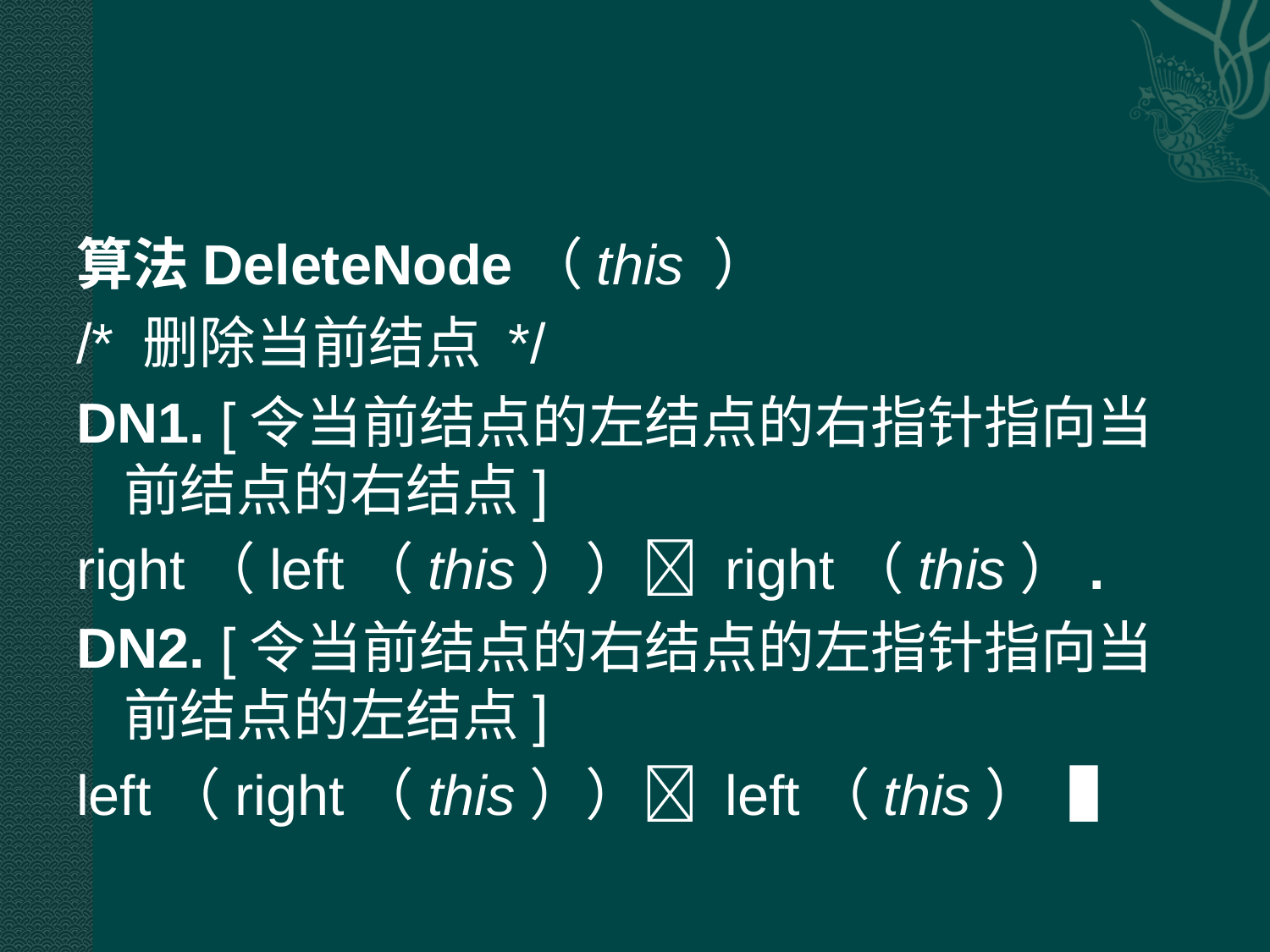

#
算法DeleteNode（this ）
/* 删除当前结点 */
DN1. [令当前结点的左结点的右指针指向当前结点的右结点]
right（left（this））← right（this）.
DN2. [令当前结点的右结点的左指针指向当前结点的左结点]
left（right（this））← left（this）▐